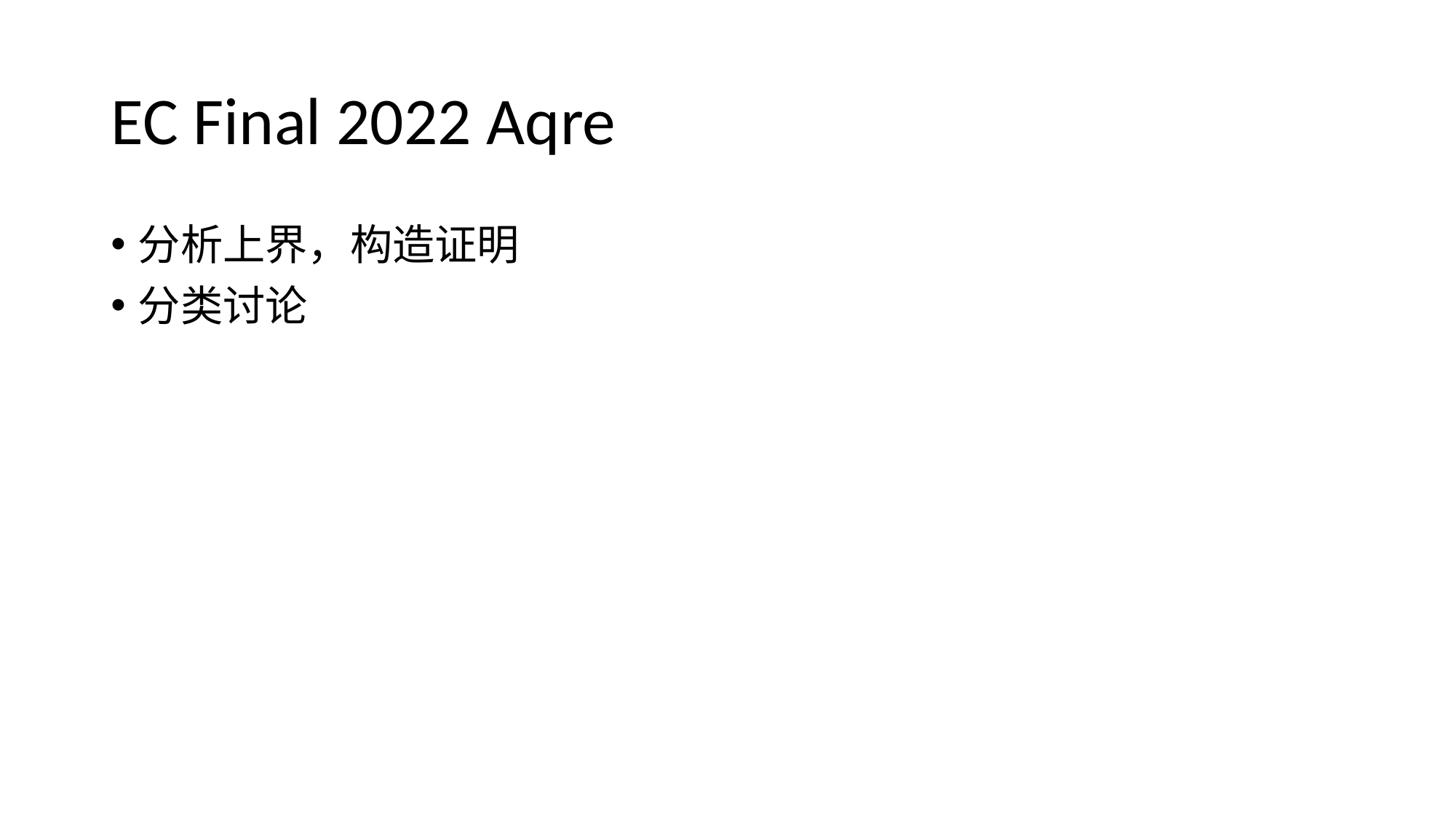

# EC Final 2022 Aqre
分析上界，构造证明
分类讨论